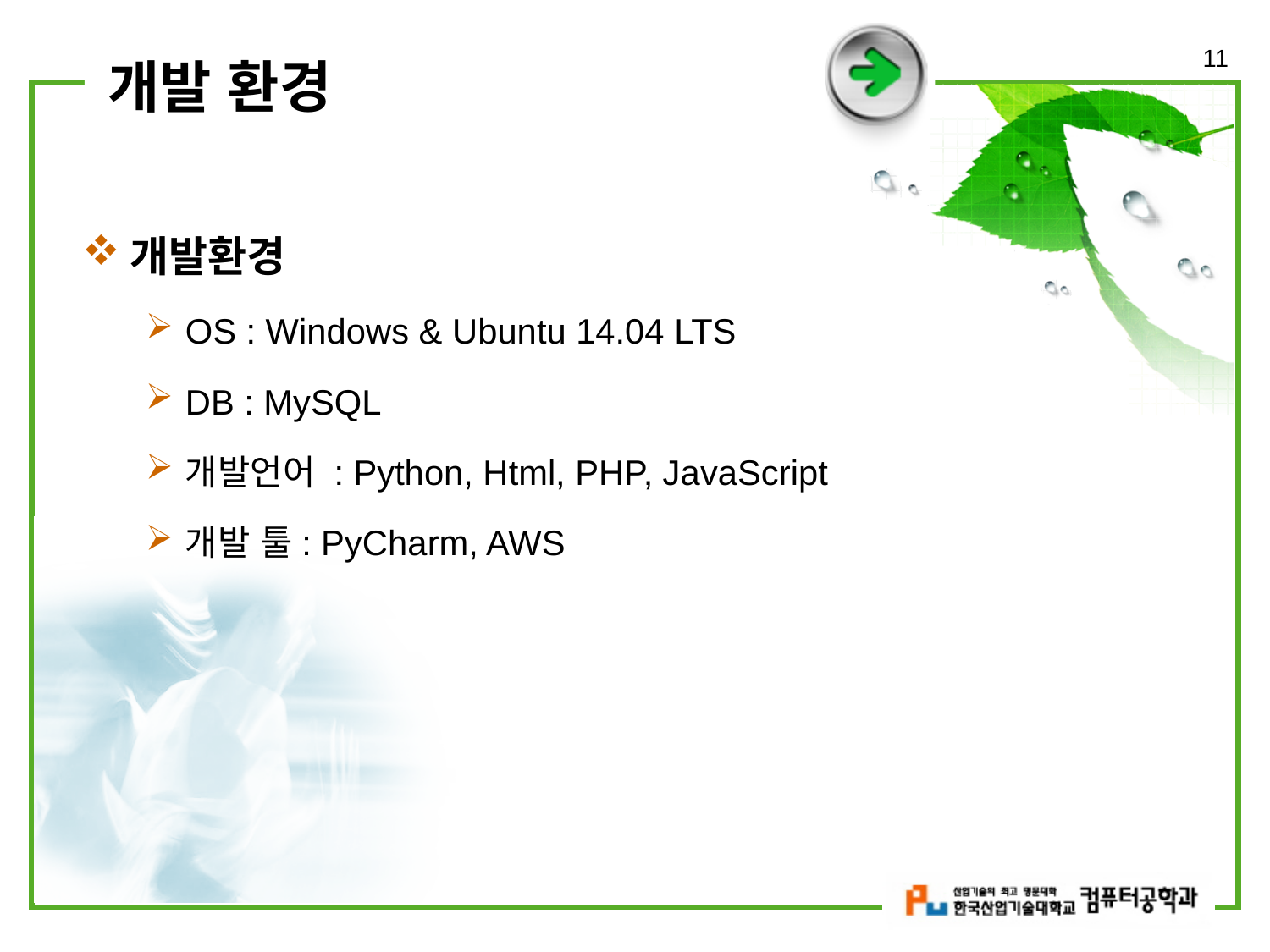

11
# 개발 환경
개발환경
OS : Windows & Ubuntu 14.04 LTS
DB : MySQL
개발언어 : Python, Html, PHP, JavaScript
개발 툴: PyCharm, AWS